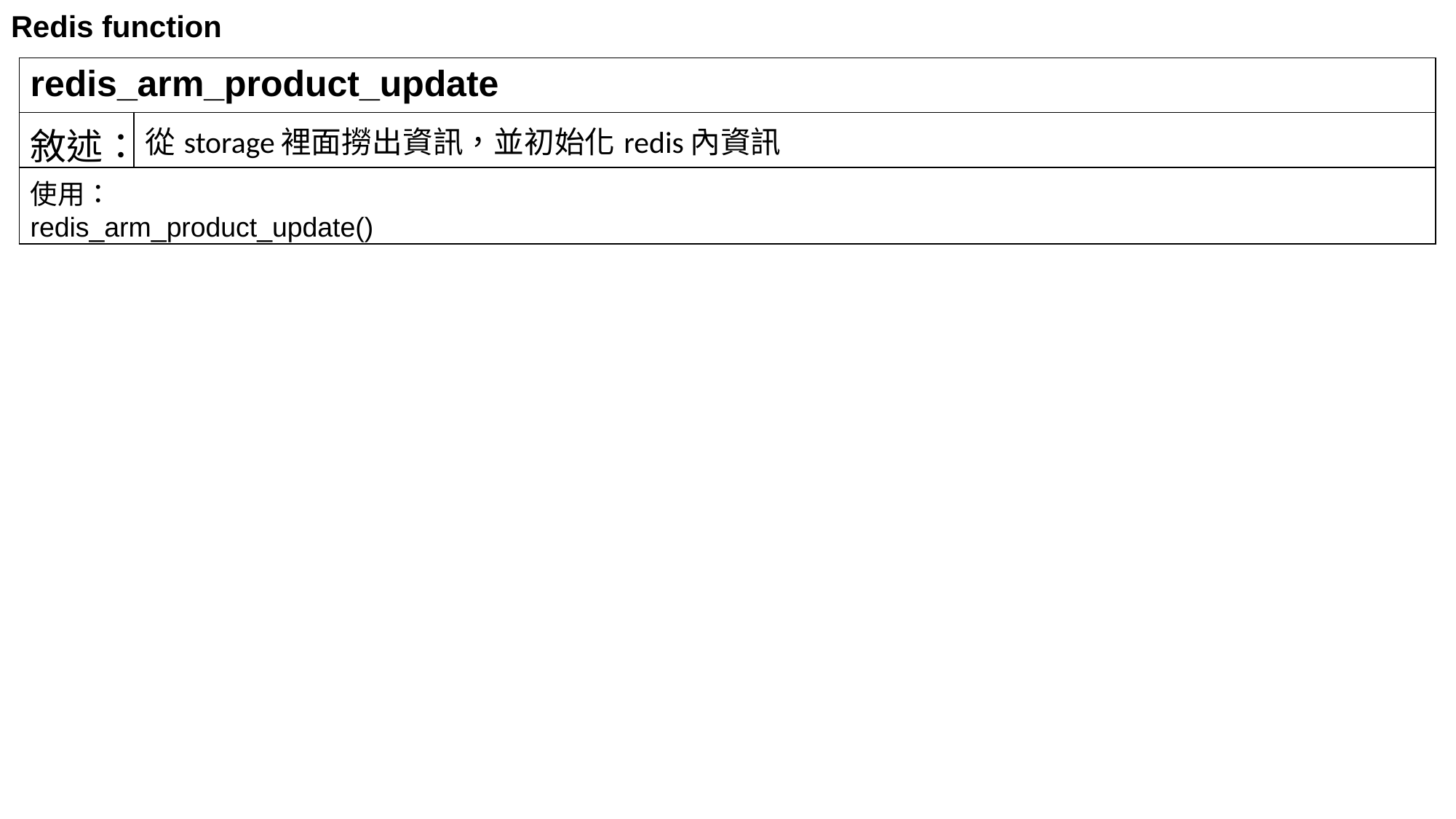

﻿Redis function
| redis\_arm\_product\_update |  |
| --- | --- |
| 敘述： | 從storage裡面撈出資訊，並初始化redis內資訊 |
| 使用： ﻿﻿﻿redis\_arm\_product\_update(﻿﻿) |  |
﻿